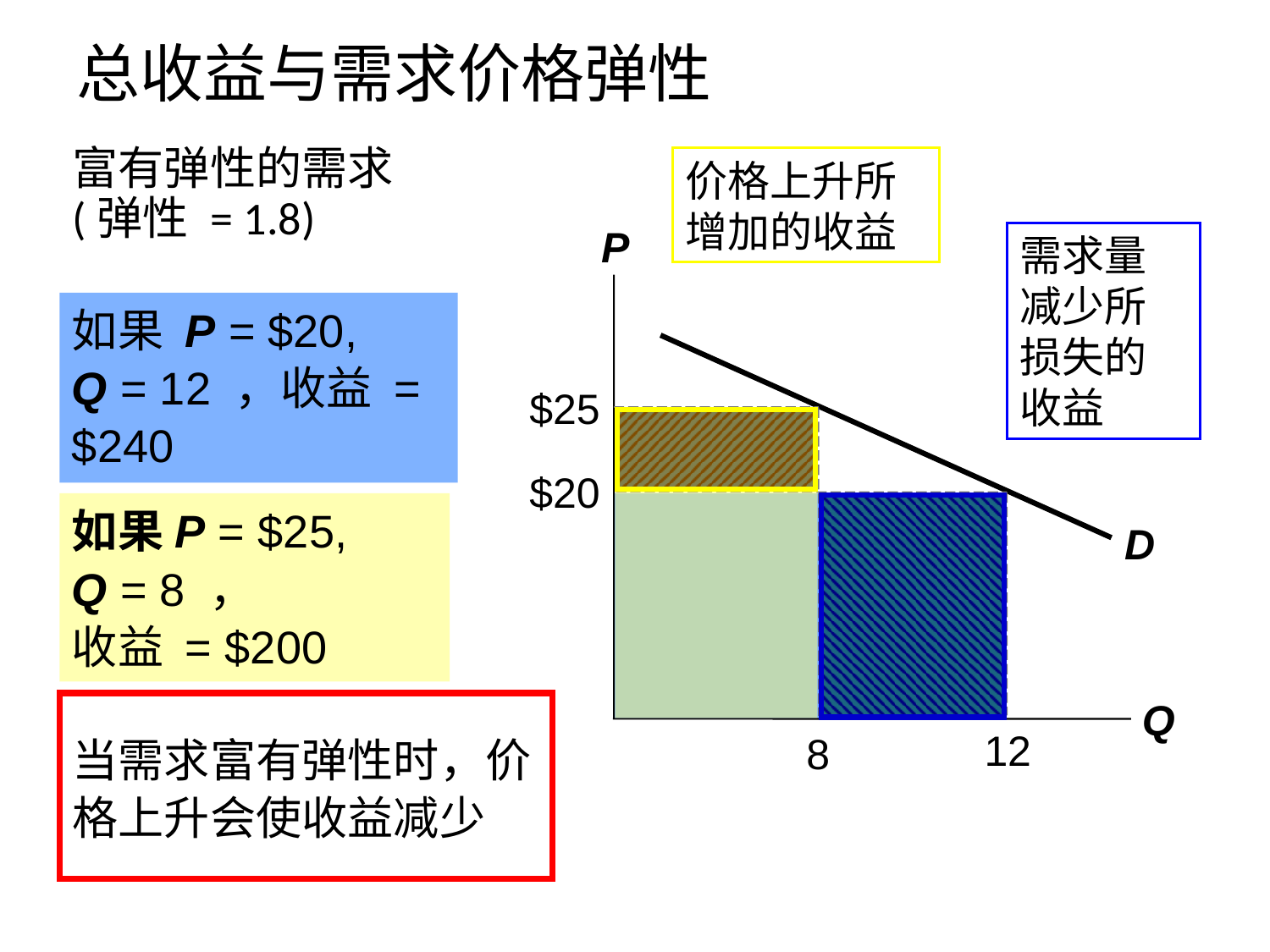

总收益与需求价格弹性
#
富有弹性的需求
(弹性 = 1.8)
价格上升所增加的收益
P

Q
需求量减少所损失的收益

如果 P = $20,
Q = 12 ，收益 = $240
$20

12

D
$25

8

如果P = $25,
Q = 8 ，
收益 = $200

当需求富有弹性时，价格上升会使收益减少